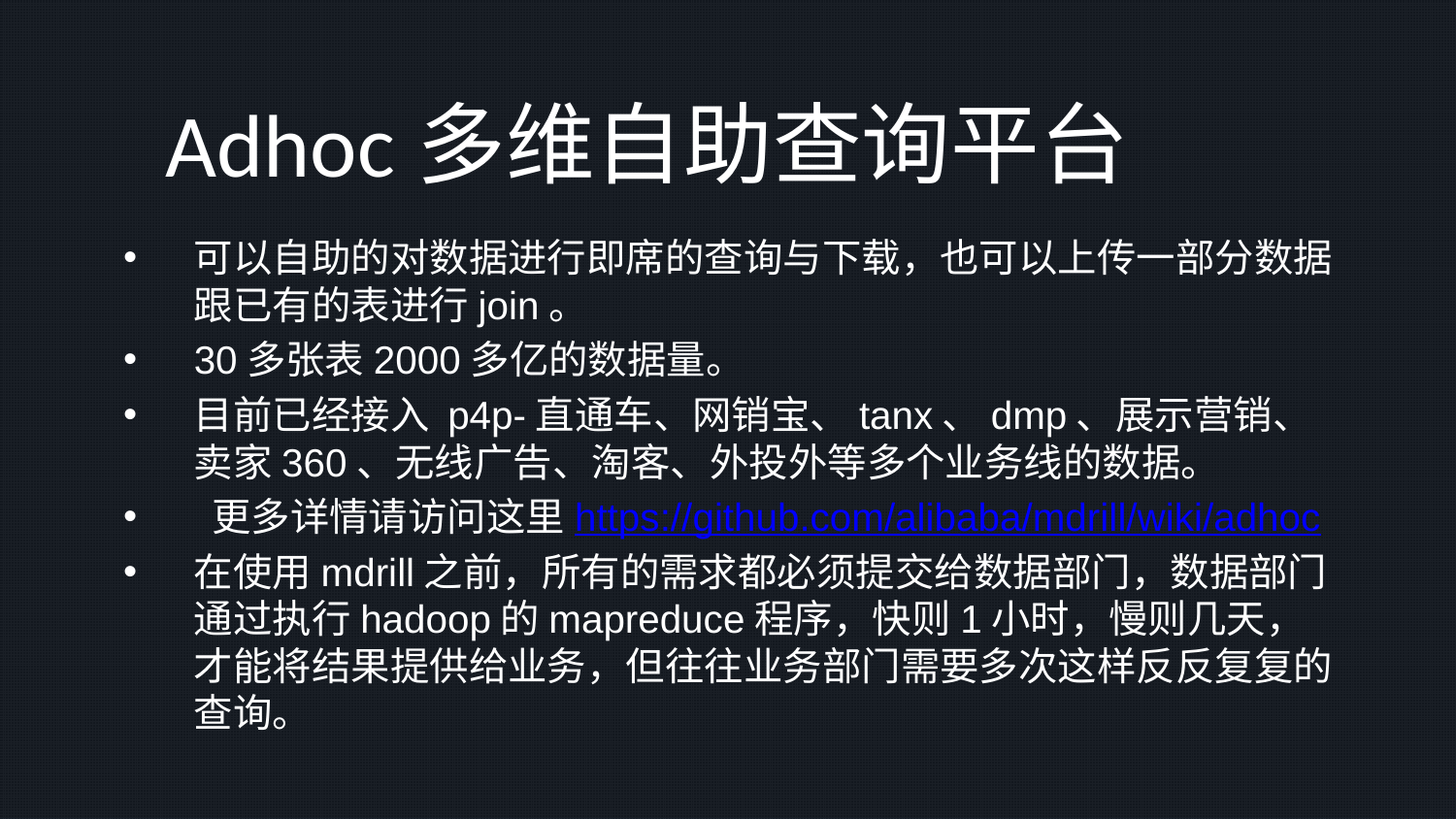

# Adhoc多维自助查询平台
可以自助的对数据进行即席的查询与下载，也可以上传一部分数据跟已有的表进行join。
30多张表2000多亿的数据量。
目前已经接入 p4p-直通车、网销宝、tanx、dmp、展示营销、卖家360、无线广告、淘客、外投外等多个业务线的数据。
 更多详情请访问这里https://github.com/alibaba/mdrill/wiki/adhoc
在使用mdrill之前，所有的需求都必须提交给数据部门，数据部门通过执行hadoop的mapreduce程序，快则1小时，慢则几天，才能将结果提供给业务，但往往业务部门需要多次这样反反复复的查询。